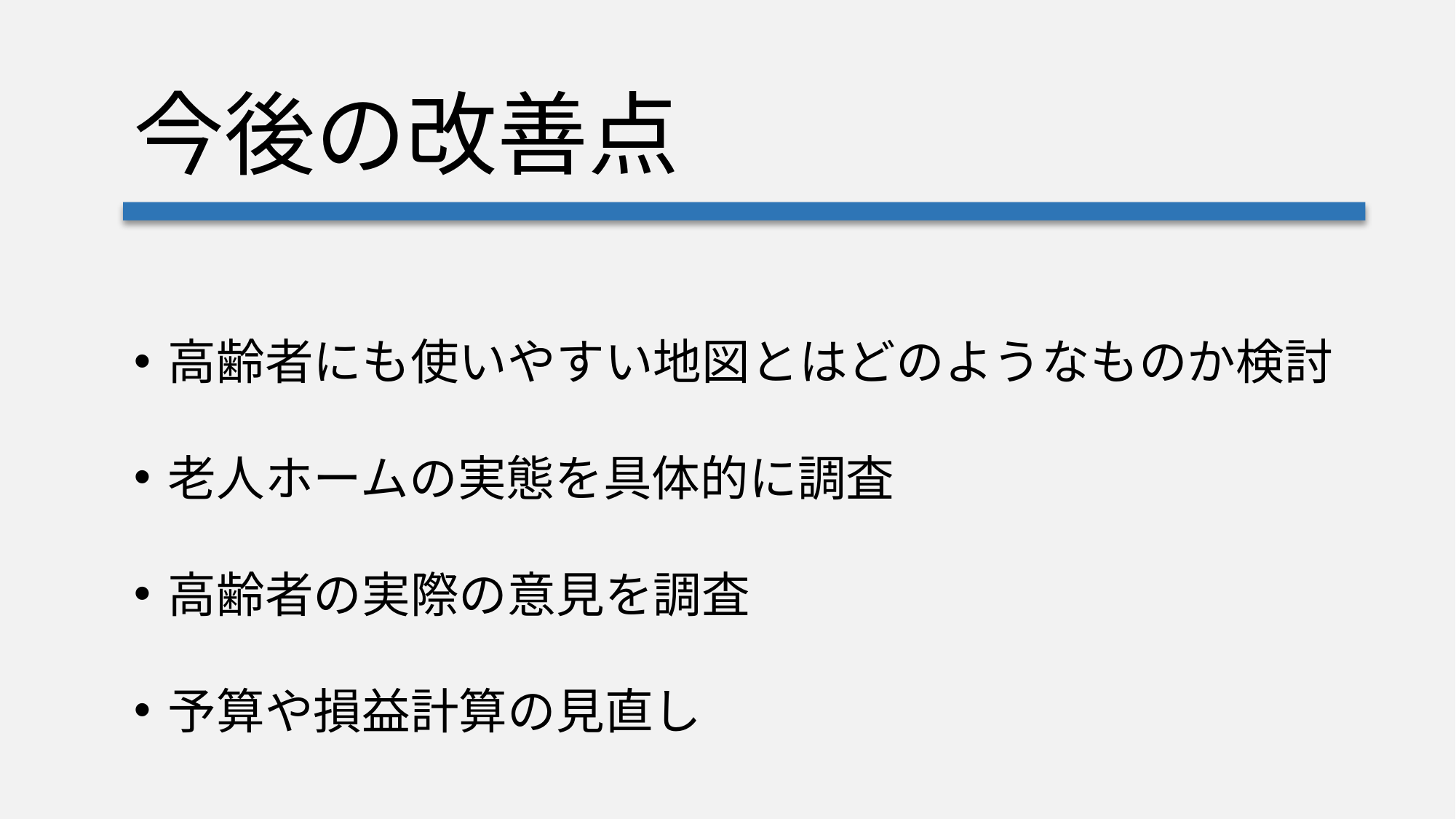

今後の改善点

高齢者にも使いやすい地図とはどのようなものか検討

老人ホームの実態を具体的に調査

高齢者の実際の意見を調査

予算や損益計算の見直し